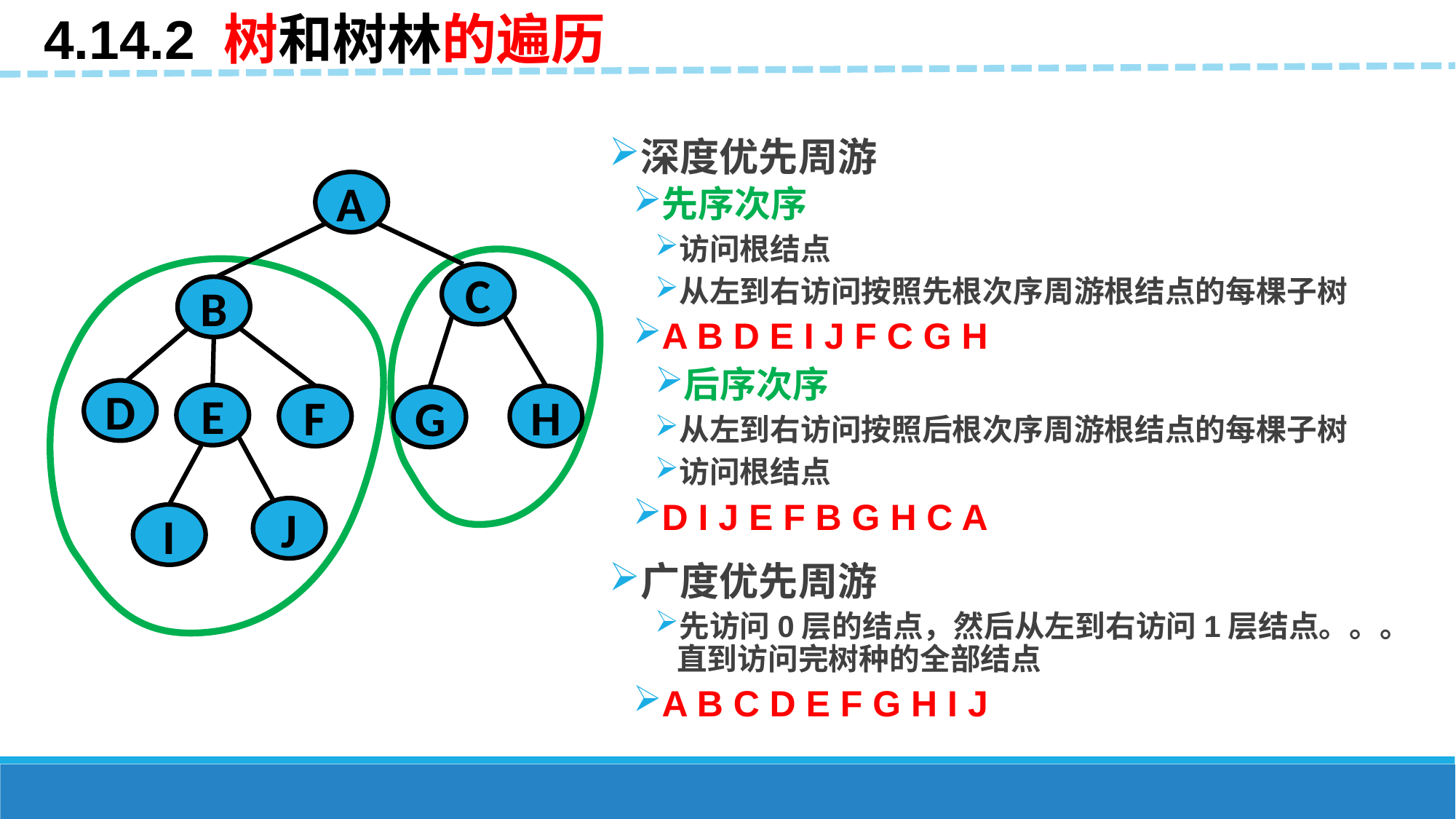

4.14.2 树和树林的遍历
深度优先周游
先序次序
访问根结点
从左到右访问按照先根次序周游根结点的每棵子树
A B D E I J F C G H
后序次序
从左到右访问按照后根次序周游根结点的每棵子树
访问根结点
D I J E F B G H C A
广度优先周游
先访问0层的结点，然后从左到右访问1层结点。。。直到访问完树种的全部结点
A B C D E F G H I J

A

C
B
D
E
F
H
G
J
I